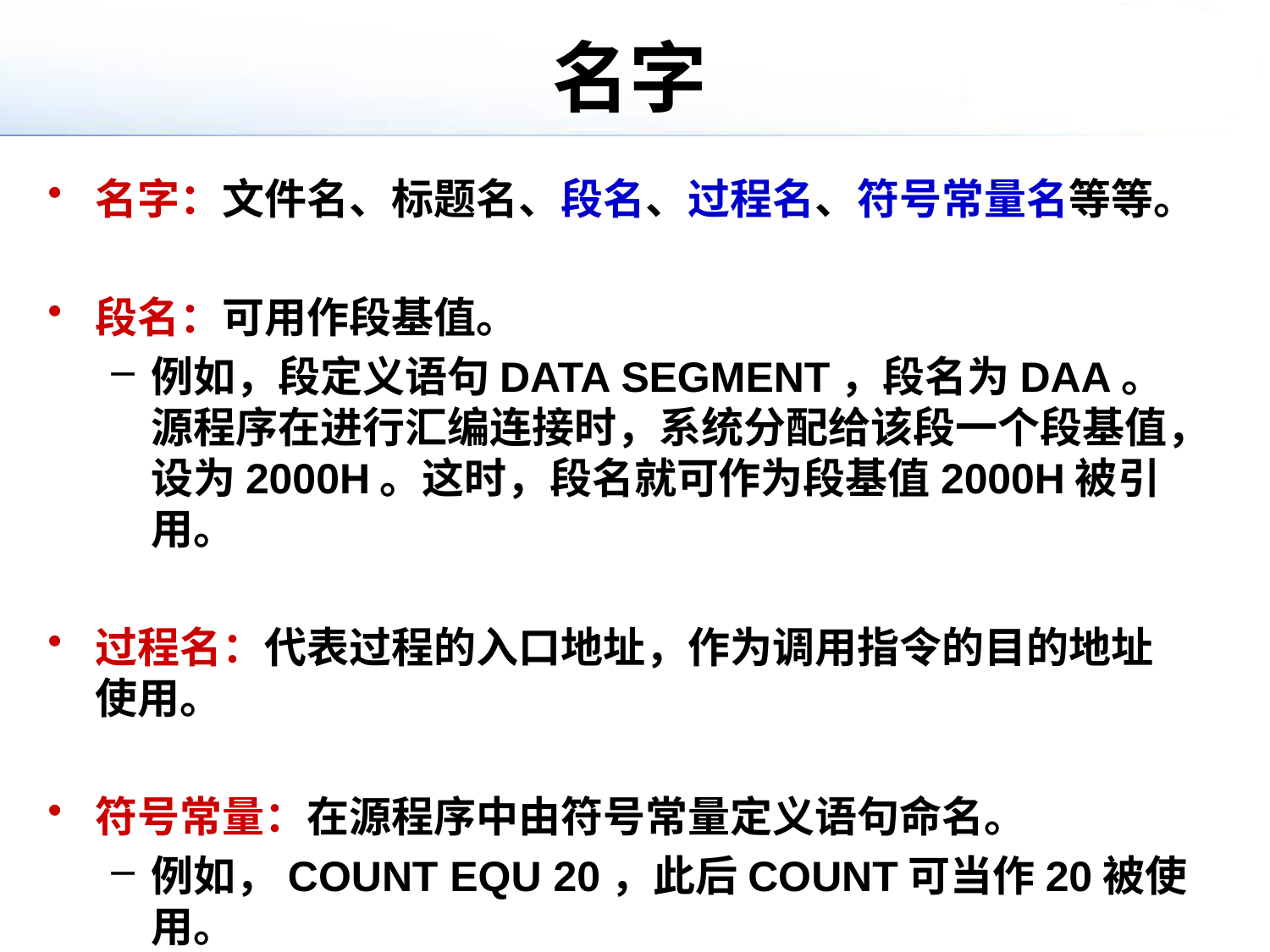

# 名字
名字：文件名、标题名、段名、过程名、符号常量名等等。

段名：可用作段基值。
例如，段定义语句DATA SEGMENT，段名为DAA。源程序在进行汇编连接时，系统分配给该段一个段基值，设为2000H。这时，段名就可作为段基值2000H被引用。

过程名：代表过程的入口地址，作为调用指令的目的地址使用。

符号常量：在源程序中由符号常量定义语句命名。
例如，COUNT EQU 20，此后COUNT可当作20被使用。